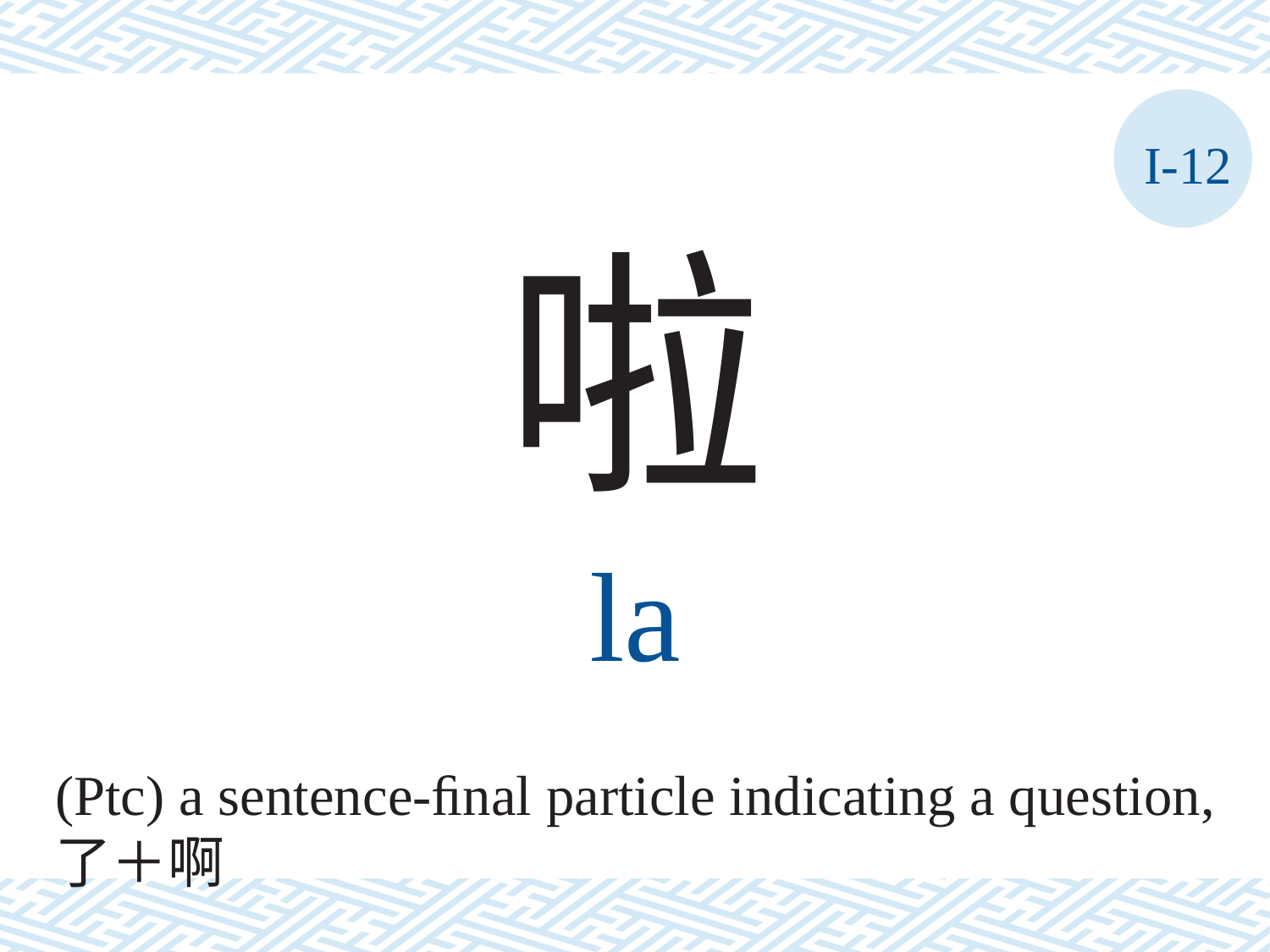

I-12
啦
la
(Ptc) a sentence-ﬁnal particle indicating a question,了＋啊